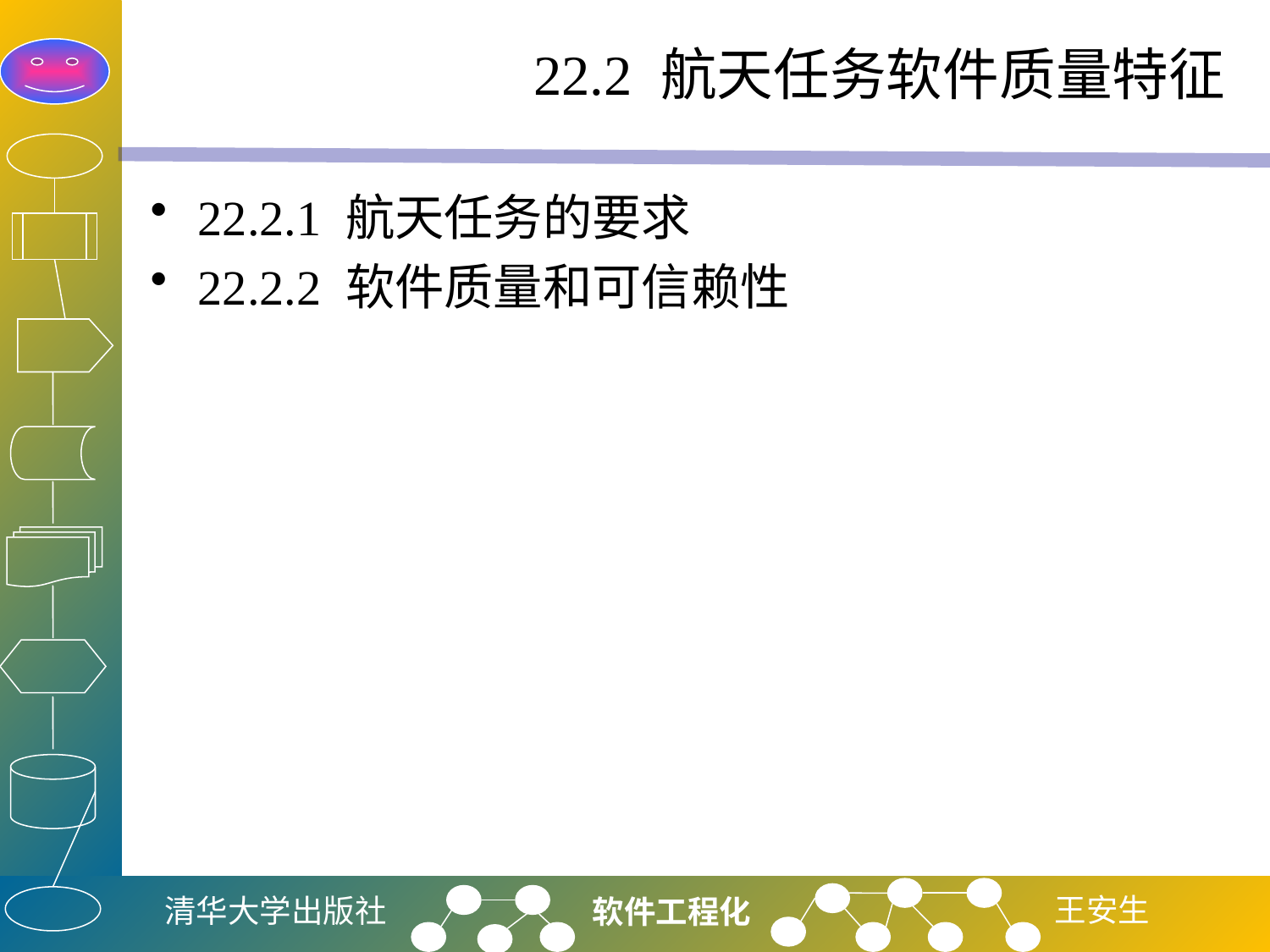

# 22.2 航天任务软件质量特征
22.2.1 航天任务的要求
22.2.2 软件质量和可信赖性